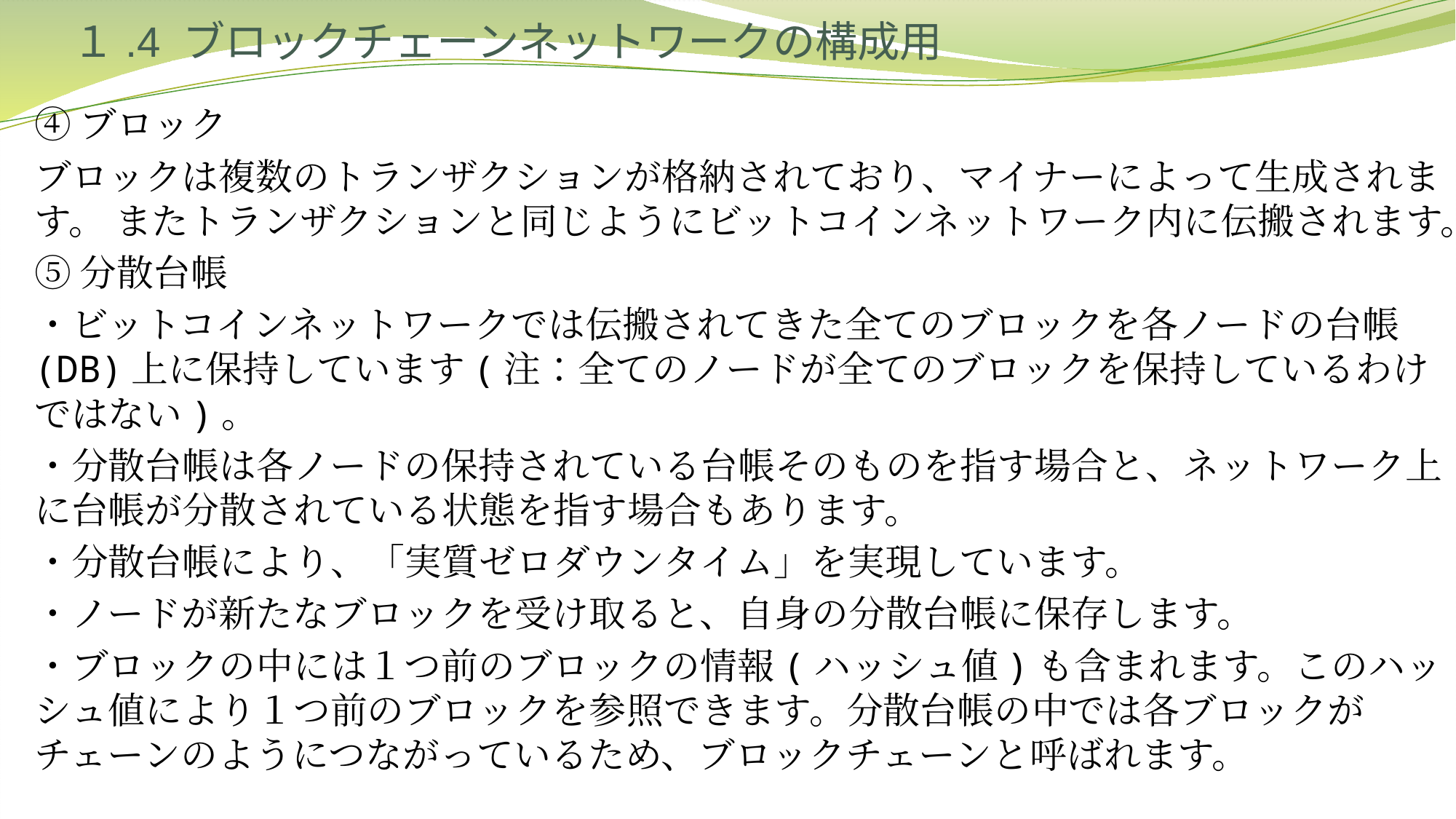

# １.4 ブロックチェーンネットワークの構成用
④ブロック
ブロックは複数のトランザクションが格納されており、マイナーによって生成されます。 またトランザクションと同じようにビットコインネットワーク内に伝搬されます。
⑤分散台帳
・ビットコインネットワークでは伝搬されてきた全てのブロックを各ノードの台帳(DB)上に保持しています(注：全てのノードが全てのブロックを保持しているわけではない)。
・分散台帳は各ノードの保持されている台帳そのものを指す場合と、ネットワーク上に台帳が分散されている状態を指す場合もあります。
・分散台帳により、「実質ゼロダウンタイム」を実現しています。
・ノードが新たなブロックを受け取ると、自身の分散台帳に保存します。
・ブロックの中には１つ前のブロックの情報(ハッシュ値)も含まれます。このハッシュ値により１つ前のブロックを参照できます。分散台帳の中では各ブロックがチェーンのようにつながっているため、ブロックチェーンと呼ばれます。